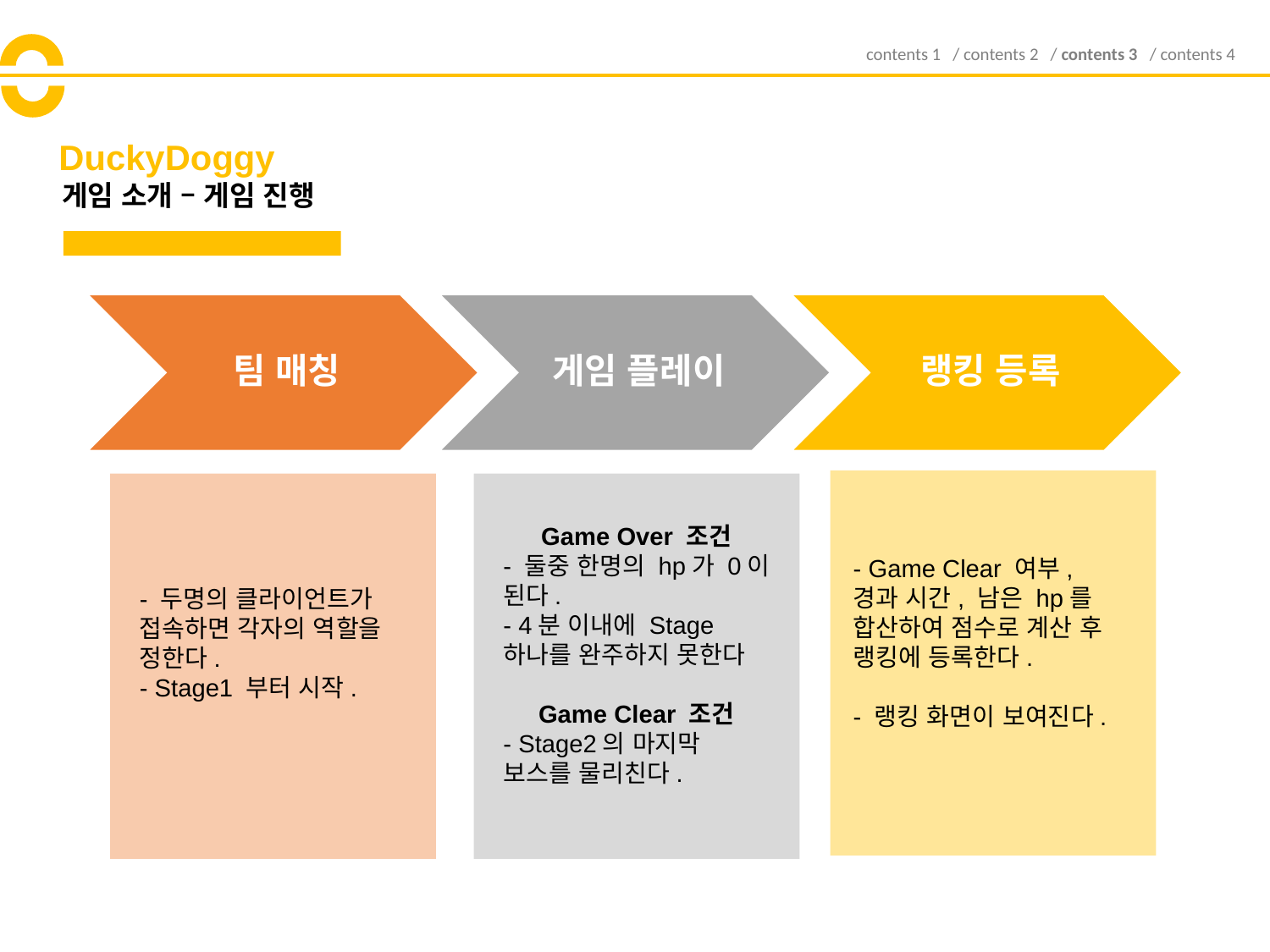

contents 1   / contents 2   / contents 3   / contents 4

팀 매칭
게임 플레이
랭킹 등록
DuckyDoggy
게임 소개 – 게임 진행

Game Over 조건
- 둘중 한명의 hp가 0이 된다.
- 4분 이내에 Stage 하나를 완주하지 못한다

Game Clear 조건
- Stage2의 마지막 보스를 물리친다.

- Game Clear 여부, 경과 시간, 남은 hp를 합산하여 점수로 계산 후 랭킹에 등록한다.

- 랭킹 화면이 보여진다.
- 두명의 클라이언트가 접속하면 각자의 역할을 정한다.
- Stage1 부터 시작.